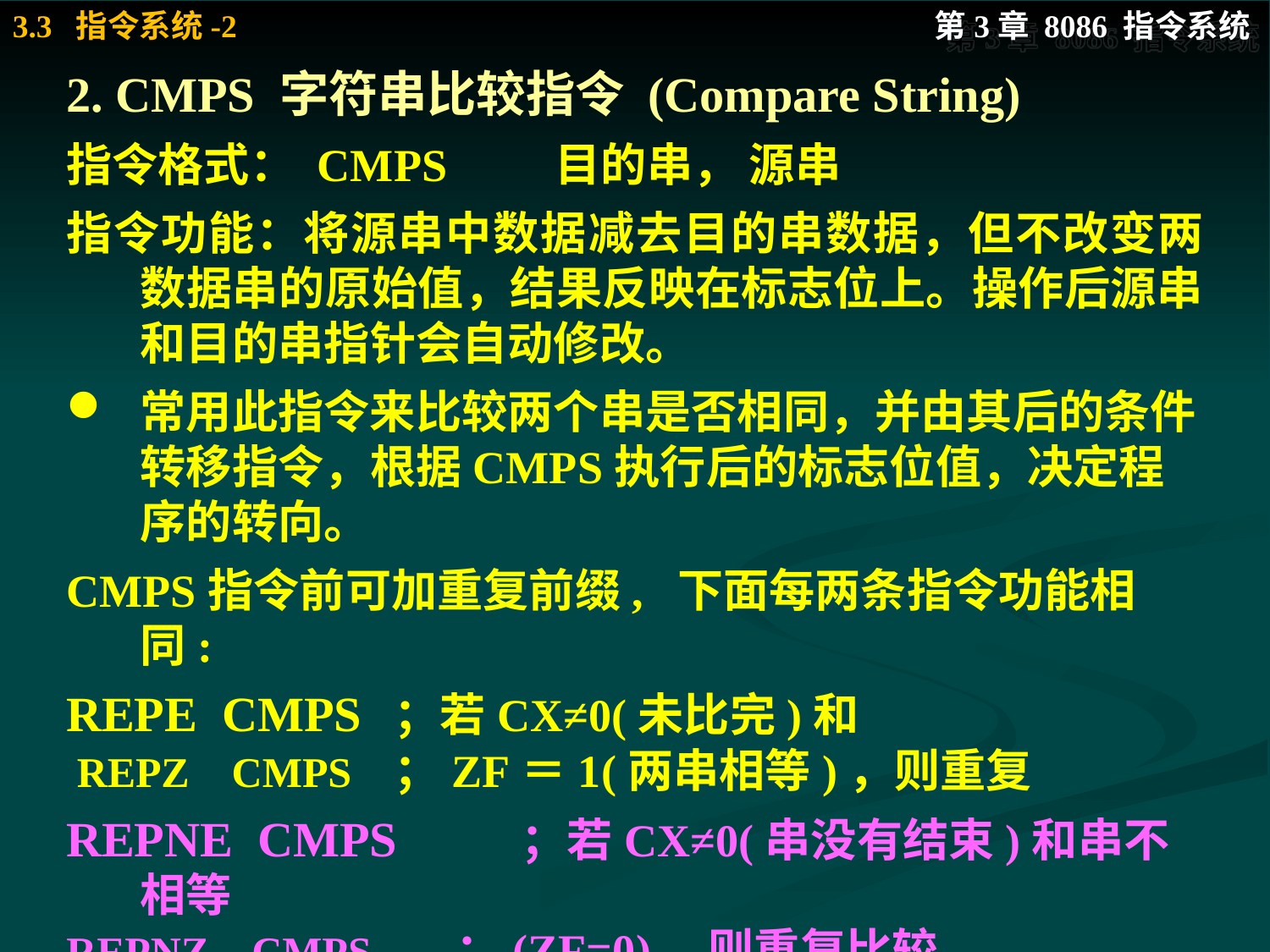

2. CMPS 字符串比较指令 (Compare String)
指令格式： CMPS	  目的串， 源串
指令功能：将源串中数据减去目的串数据，但不改变两数据串的原始值，结果反映在标志位上。操作后源串和目的串指针会自动修改。
常用此指令来比较两个串是否相同，并由其后的条件转移指令，根据CMPS执行后的标志位值，决定程序的转向。
CMPS指令前可加重复前缀,  下面每两条指令功能相同:
REPE  CMPS	；若CX≠0(未比完)和
 REPZ    CMPS	；ZF＝1(两串相等)，则重复
REPNE  CMPS	；若CX≠0(串没有结束)和串不相等
REPNZ    CMPS       ；(ZF=0)，则重复比较。